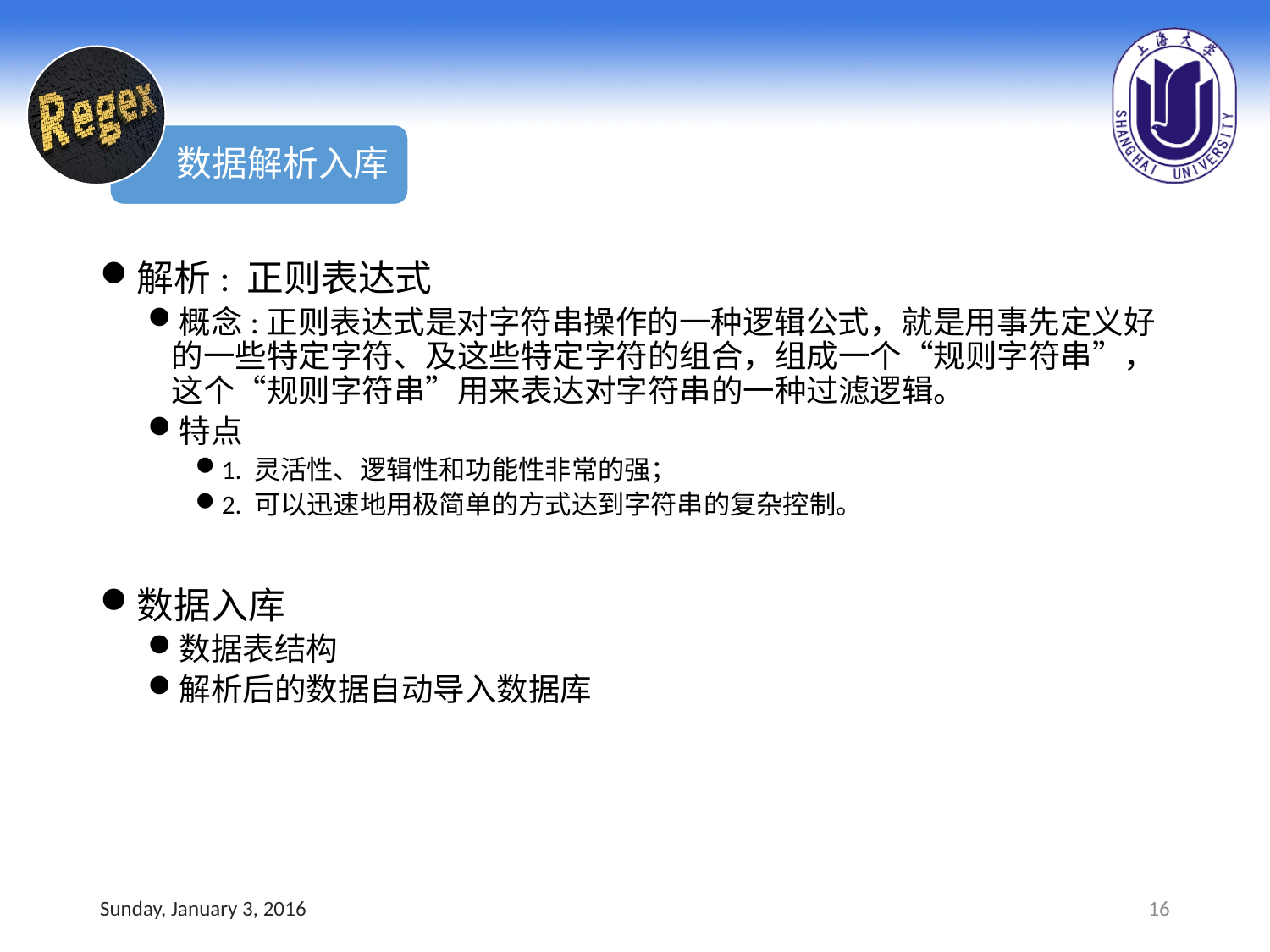

数据解析入库
解析: 正则表达式
概念:正则表达式是对字符串操作的一种逻辑公式，就是用事先定义好的一些特定字符、及这些特定字符的组合，组成一个“规则字符串”，这个“规则字符串”用来表达对字符串的一种过滤逻辑。
特点
1. 灵活性、逻辑性和功能性非常的强；
2. 可以迅速地用极简单的方式达到字符串的复杂控制。

数据入库
数据表结构
解析后的数据自动导入数据库
Sunday, January 3, 2016
16